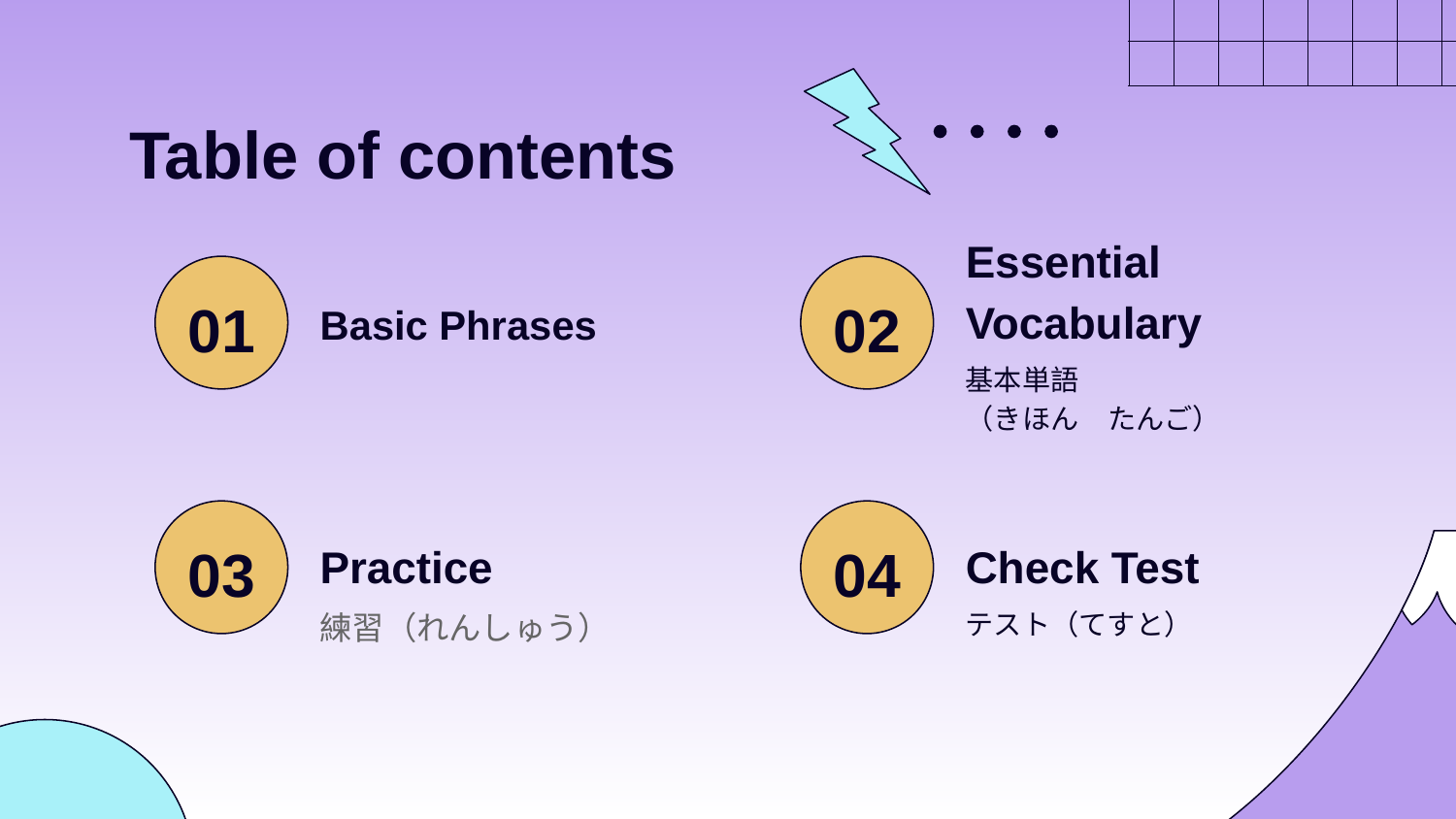

# Table of contents

01
Basic Phrases
02
Essential Vocabulary

基本単語
（きほん　たんご）

03
Practice
04
Check Test
練習（れんしゅう）
テスト（てすと）